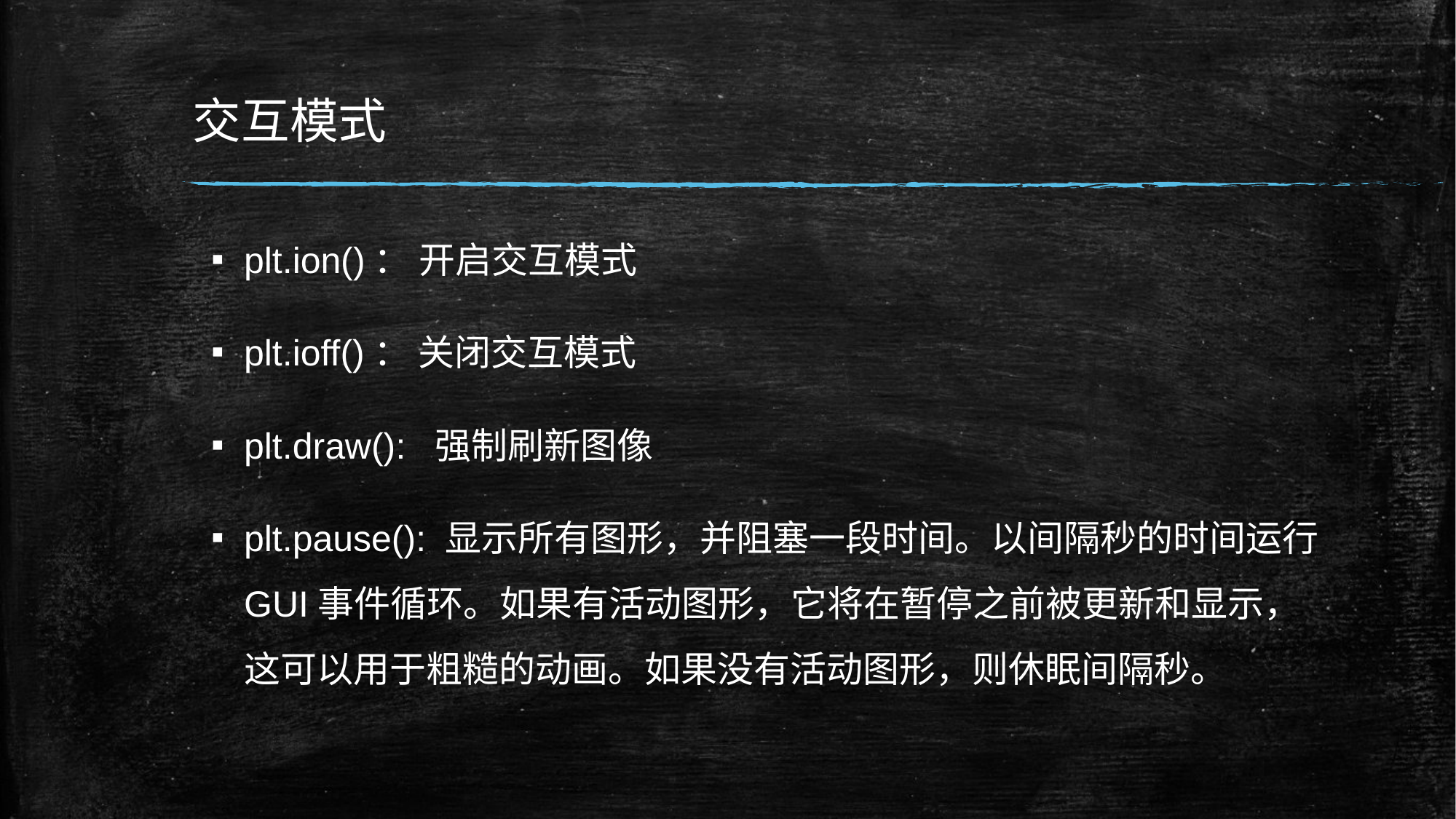

# 交互模式
plt.ion()： 开启交互模式
plt.ioff()： 关闭交互模式
plt.draw():  强制刷新图像
plt.pause(): 显示所有图形，并阻塞一段时间。以间隔秒的时间运行GUI事件循环。如果有活动图形，它将在暂停之前被更新和显示，这可以用于粗糙的动画。如果没有活动图形，则休眠间隔秒。